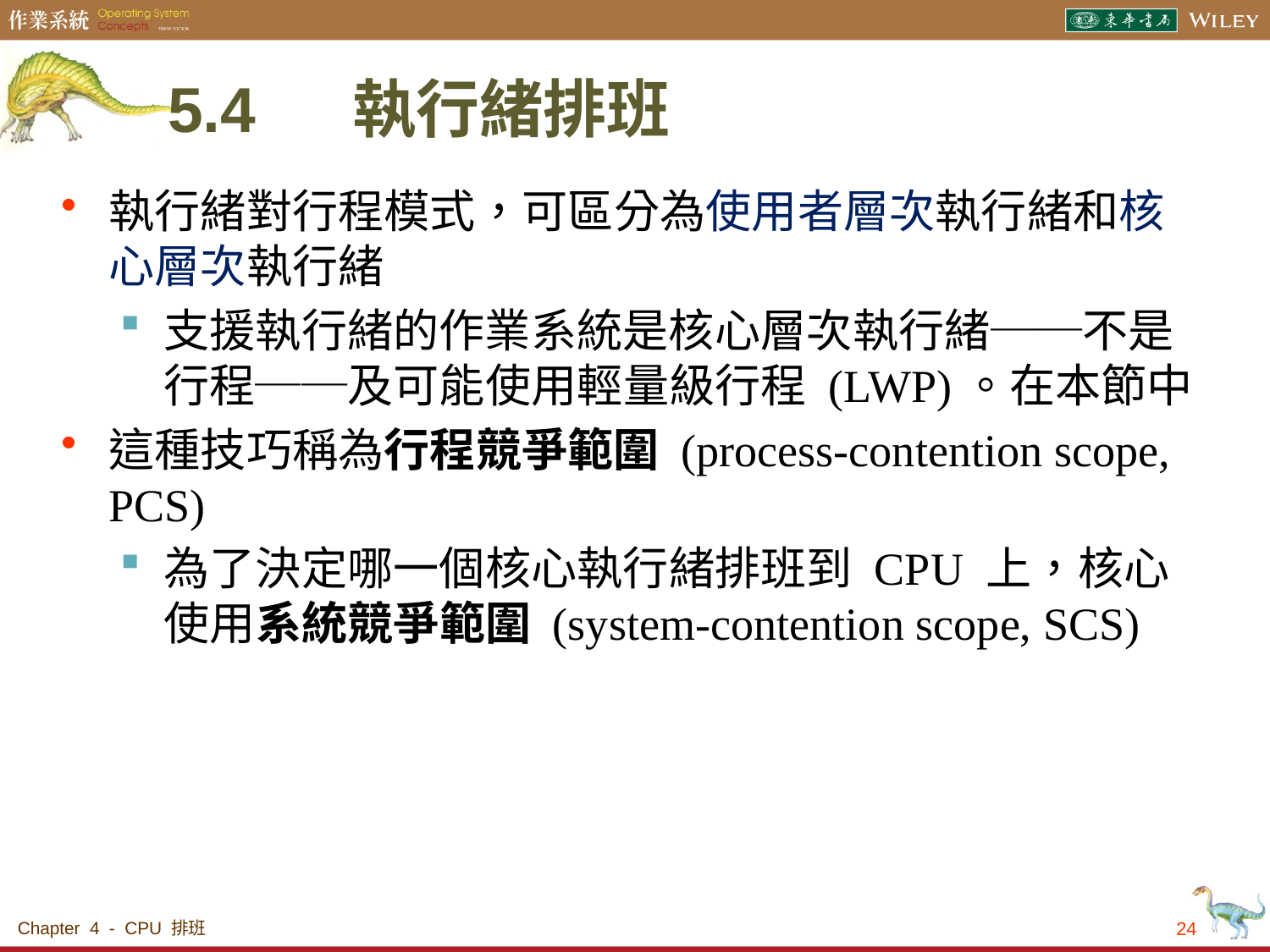

# 5.4 　執行緒排班
執行緒對行程模式，可區分為使用者層次執行緒和核心層次執行緒
支援執行緒的作業系統是核心層次執行緒──不是行程──及可能使用輕量級行程 (LWP)。在本節中
這種技巧稱為行程競爭範圍 (process-contention scope, PCS)
為了決定哪一個核心執行緒排班到 CPU 上，核心使用系統競爭範圍 (system-contention scope, SCS)
Chapter  4  -  CPU 排班
24